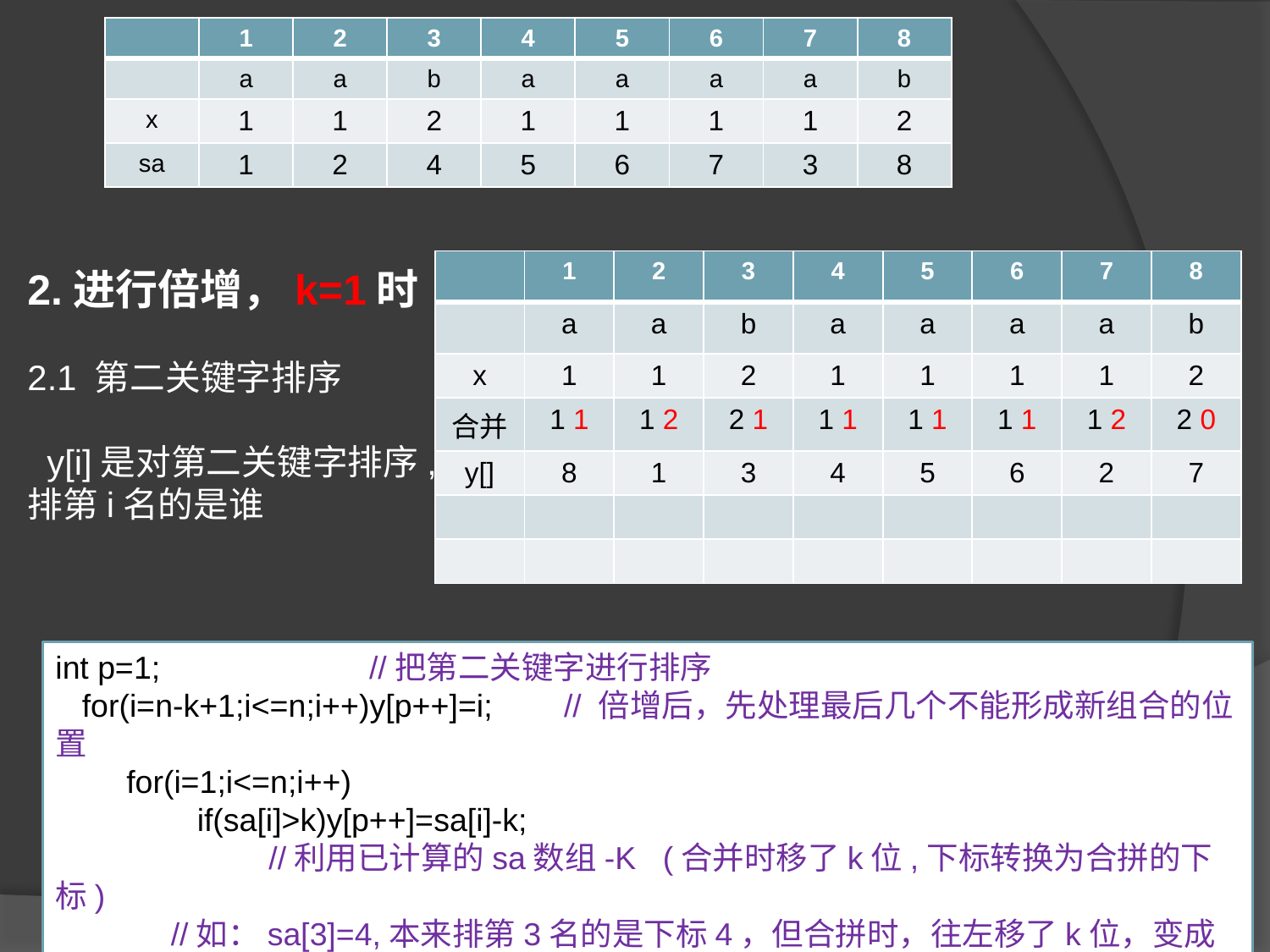

|  | 1 | 2 | 3 | 4 | 5 | 6 | 7 | 8 |
| --- | --- | --- | --- | --- | --- | --- | --- | --- |
|  | a | a | b | a | a | a | a | b |
| x | 1 | 1 | 2 | 1 | 1 | 1 | 1 | 2 |
| sa | 1 | 2 | 4 | 5 | 6 | 7 | 3 | 8 |
|  | 1 | 2 | 3 | 4 | 5 | 6 | 7 | 8 |
| --- | --- | --- | --- | --- | --- | --- | --- | --- |
|  | a | a | b | a | a | a | a | b |
| x | 1 | 1 | 2 | 1 | 1 | 1 | 1 | 2 |
| 合并 | 1 1 | 1 2 | 2 1 | 1 1 | 1 1 | 1 1 | 1 2 | 2 0 |
| y[] | 8 | 1 | 3 | 4 | 5 | 6 | 2 | 7 |
|  |  |  |  |  |  |  |  |  |
|  |  |  |  |  |  |  |  |  |
2.进行倍增，k=1时

2.1 第二关键字排序
  y[i]是对第二关键字排序,
排第i名的是谁

int p=1;	                     //把第二关键字进行排序
   for(i=n-k+1;i<=n;i++)y[p++]=i;        // 倍增后，先处理最后几个不能形成新组合的位置
        for(i=1;i<=n;i++)
                if(sa[i]>k)y[p++]=sa[i]-k;
                        //利用已计算的sa数组-K   (合并时移了k位,下标转换为合拼的下标)
             //如：sa[3]=4,本来排第3名的是下标4，但合拼时，往左移了k位，变成下标3